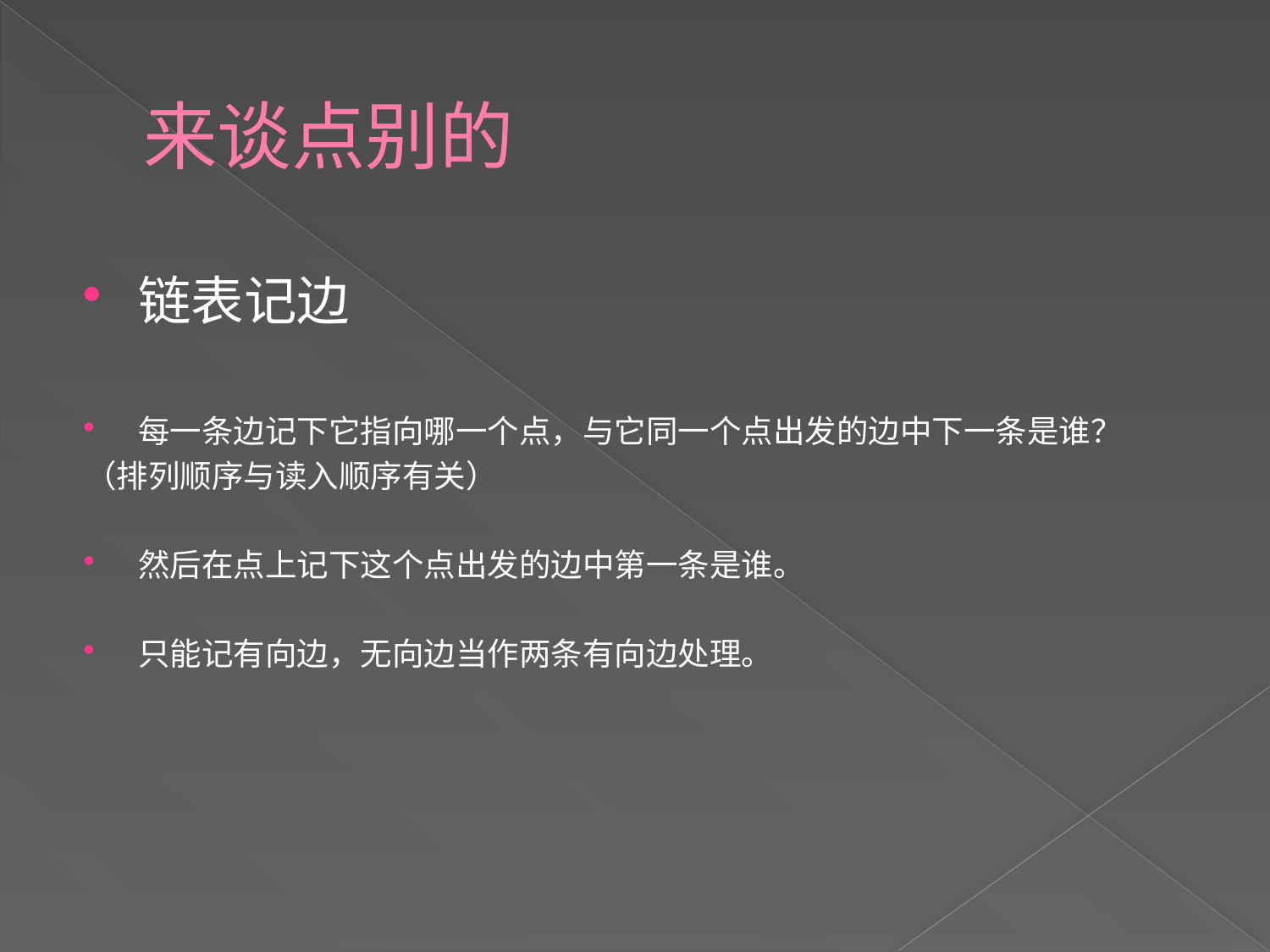

# 来谈点别的
链表记边

每一条边记下它指向哪一个点，与它同一个点出发的边中下一条是谁？
（排列顺序与读入顺序有关）

然后在点上记下这个点出发的边中第一条是谁。

只能记有向边，无向边当作两条有向边处理。